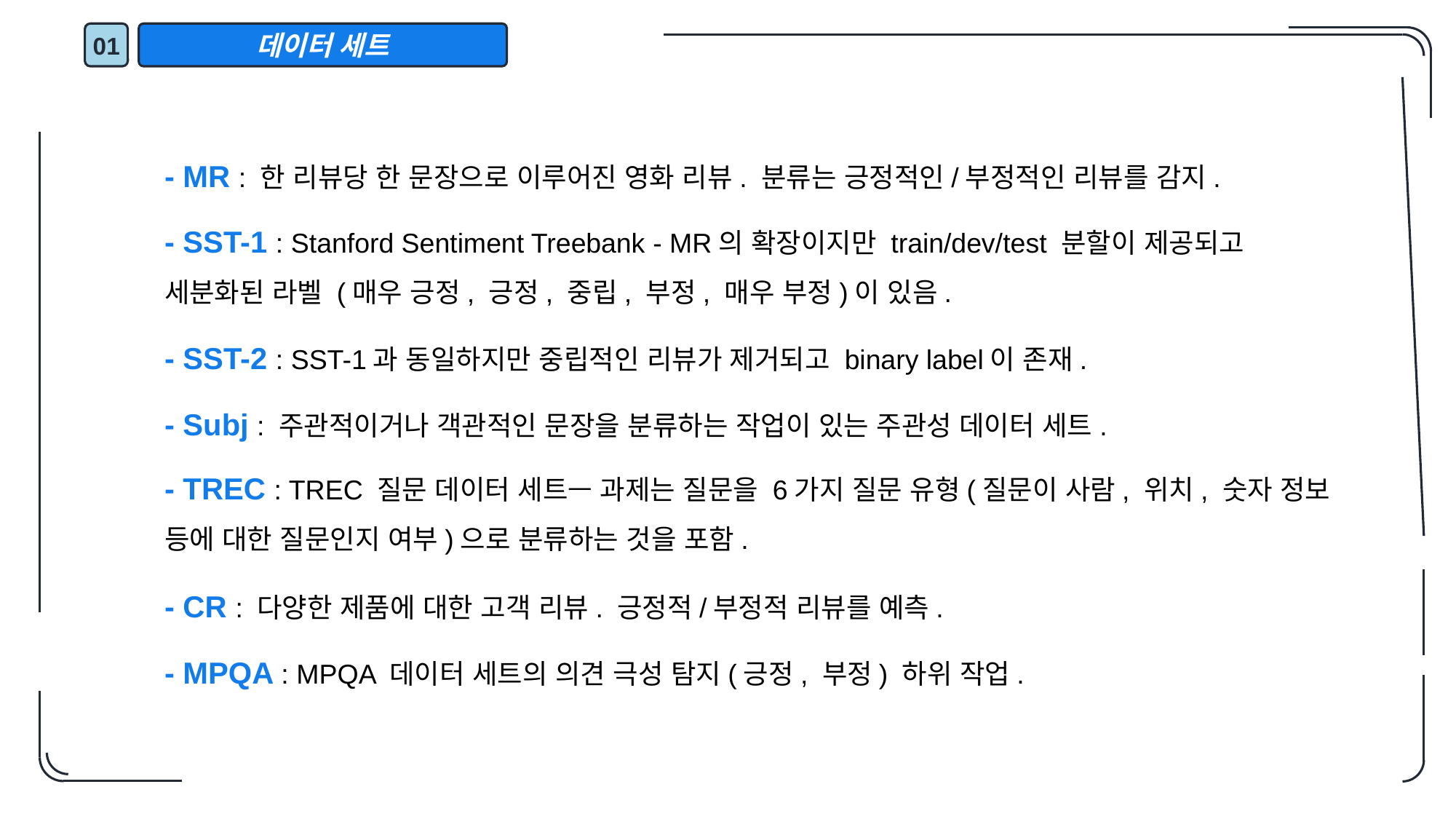

01
데이터 세트

- MR : 한 리뷰당 한 문장으로 이루어진 영화 리뷰. 분류는 긍정적인/부정적인 리뷰를 감지.
- SST-1 : Stanford Sentiment Treebank - MR의 확장이지만 train/dev/test 분할이 제공되고 세분화된 라벨 (매우 긍정, 긍정, 중립, 부정, 매우 부정)이 있음.
- SST-2 : SST-1과 동일하지만 중립적인 리뷰가 제거되고 binary label이 존재.
- Subj : 주관적이거나 객관적인 문장을 분류하는 작업이 있는 주관성 데이터 세트.
- TREC : TREC 질문 데이터 세트— 과제는 질문을 6가지 질문 유형(질문이 사람, 위치, 숫자 정보 등에 대한 질문인지 여부)으로 분류하는 것을 포함.
- CR : 다양한 제품에 대한 고객 리뷰. 긍정적/부정적 리뷰를 예측.
- MPQA : MPQA 데이터 세트의 의견 극성 탐지(긍정, 부정) 하위 작업.